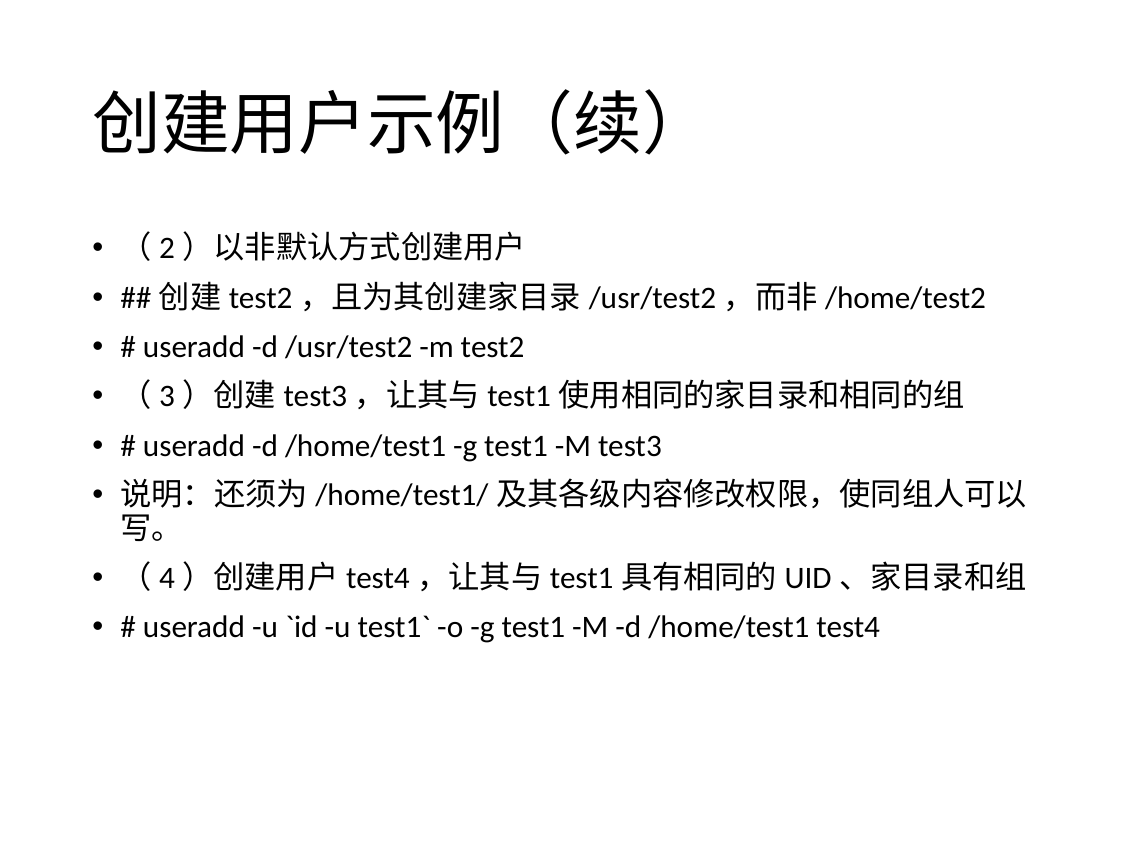

# 创建用户示例（续）
（2）以非默认方式创建用户
##创建test2，且为其创建家目录/usr/test2，而非/home/test2
# useradd -d /usr/test2 -m test2
（3）创建test3，让其与test1使用相同的家目录和相同的组
# useradd -d /home/test1 -g test1 -M test3
说明：还须为/home/test1/及其各级内容修改权限，使同组人可以写。
（4）创建用户test4，让其与test1具有相同的UID、家目录和组
# useradd -u `id -u test1` -o -g test1 -M -d /home/test1 test4